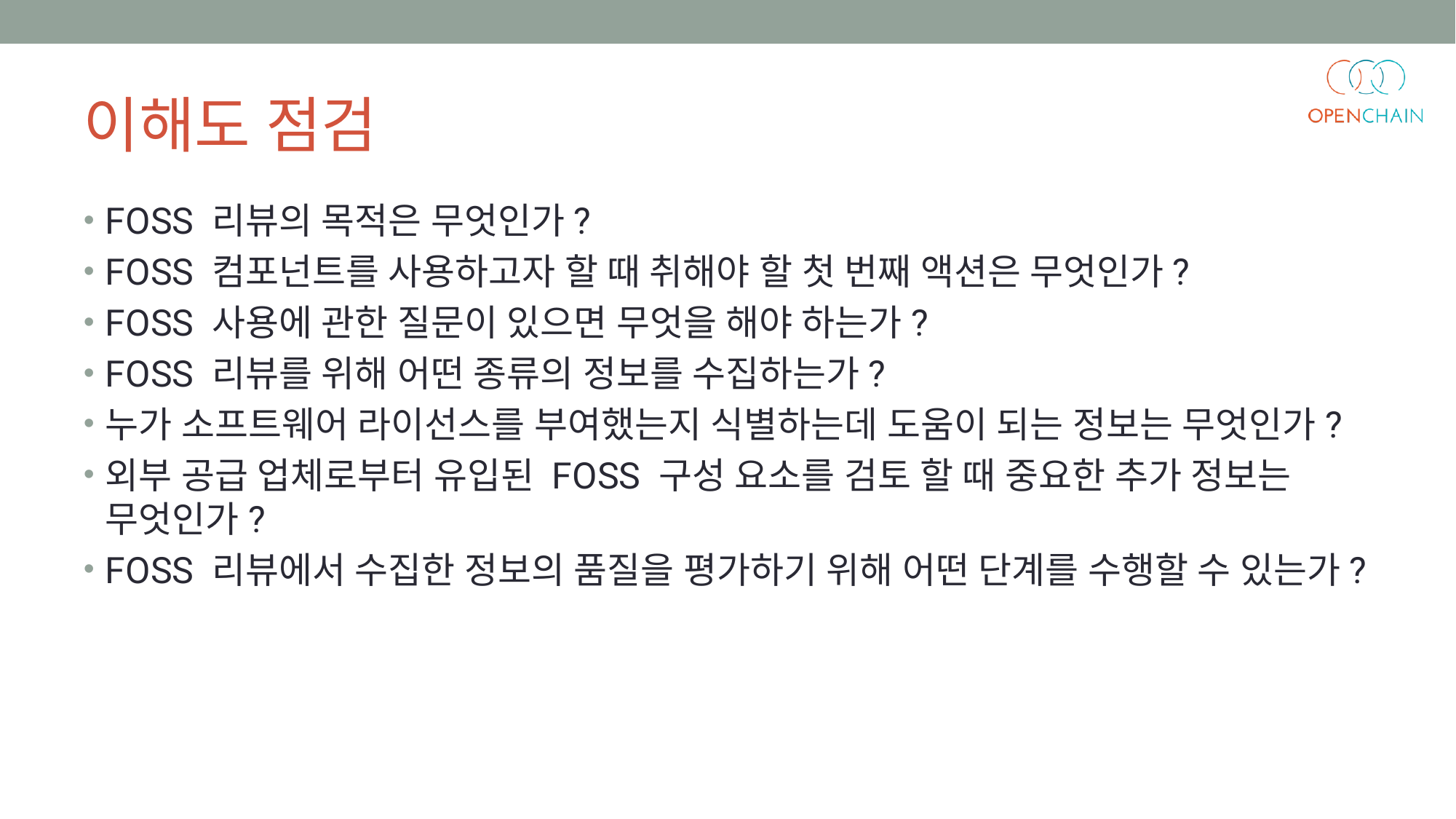

# 이해도 점검
FOSS 리뷰의 목적은 무엇인가?
FOSS 컴포넌트를 사용하고자 할 때 취해야 할 첫 번째 액션은 무엇인가?
FOSS 사용에 관한 질문이 있으면 무엇을 해야 하는가?
FOSS 리뷰를 위해 어떤 종류의 정보를 수집하는가?
누가 소프트웨어 라이선스를 부여했는지 식별하는데 도움이 되는 정보는 무엇인가?
외부 공급 업체로부터 유입된 FOSS 구성 요소를 검토 할 때 중요한 추가 정보는 무엇인가?
FOSS 리뷰에서 수집한 정보의 품질을 평가하기 위해 어떤 단계를 수행할 수 있는가?